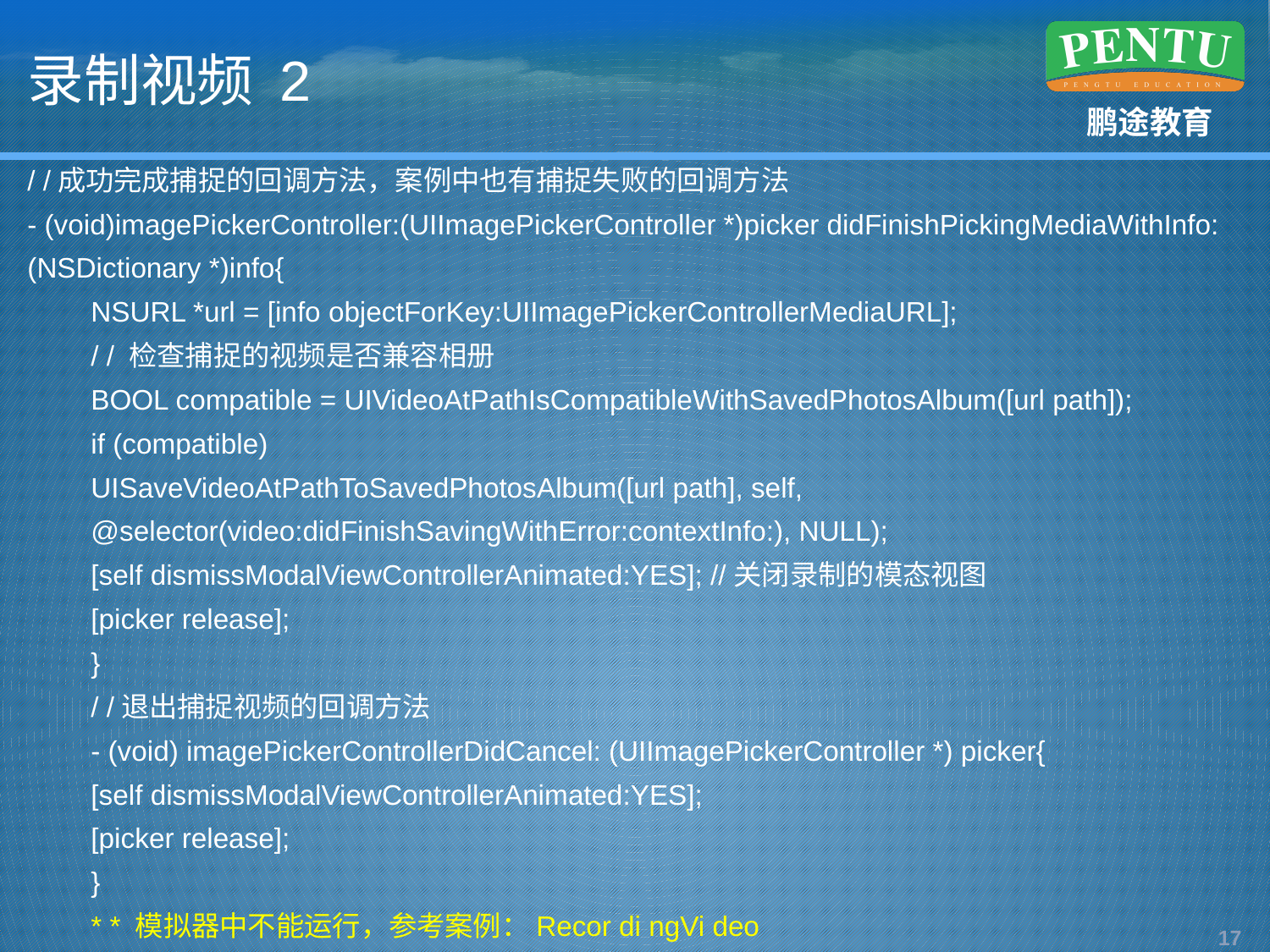

# 录制视频 2
/ /成功完成捕捉的回调方法，案例中也有捕捉失败的回调方法
- (void)imagePickerController:(UIImagePickerController *)picker didFinishPickingMediaWithInfo:(NSDictionary *)info{
NSURL *url = [info objectForKey:UIImagePickerControllerMediaURL];
/ / 检查捕捉的视频是否兼容相册
BOOL compatible = UIVideoAtPathIsCompatibleWithSavedPhotosAlbum([url path]);
if (compatible)
UISaveVideoAtPathToSavedPhotosAlbum([url path], self, @selector(video:didFinishSavingWithError:contextInfo:), NULL);
[self dismissModalViewControllerAnimated:YES]; //关闭录制的模态视图
[picker release];
}
/ /退出捕捉视频的回调方法
- (void) imagePickerControllerDidCancel: (UIImagePickerController *) picker{
[self dismissModalViewControllerAnimated:YES];
[picker release];
}
* * 模拟器中不能运行，参考案例：Recor di ngVi deo
17